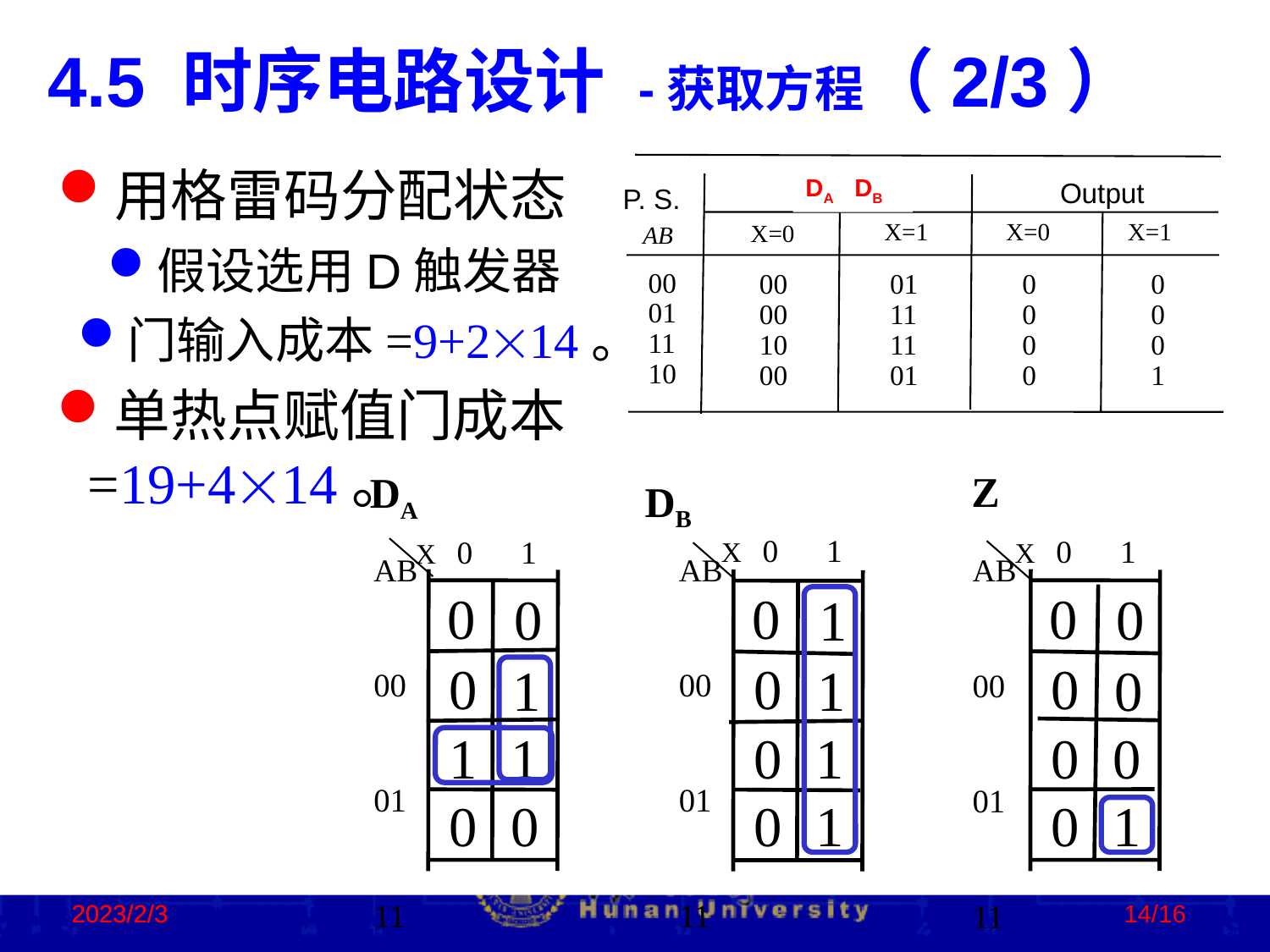

4.5 时序电路设计 -获取方程（2/3）
用格雷码分配状态

N. S.
Output

P. S.

X=1
X=0
X=1
X=0

AB

00
01
11
10
00
00
10
00
01
11
11
01
0
0
0
0
0
0
0
1

DA   DB
假设选用D触发器
门输入成本=9+2×14。
单热点赋值门成本=19+4×14。
Z
DA
DB
X   0      1
X   0      1

X   0      1
AB
00
01
11
10
0
0

0
1
1
1

0
0

AB
00
01
11
10
AB
00
01
11
10

0
0

0
0

0
0

0
1

0
1

0
1

0
1

0
1

2023/2/3
2023/2/3
14/16